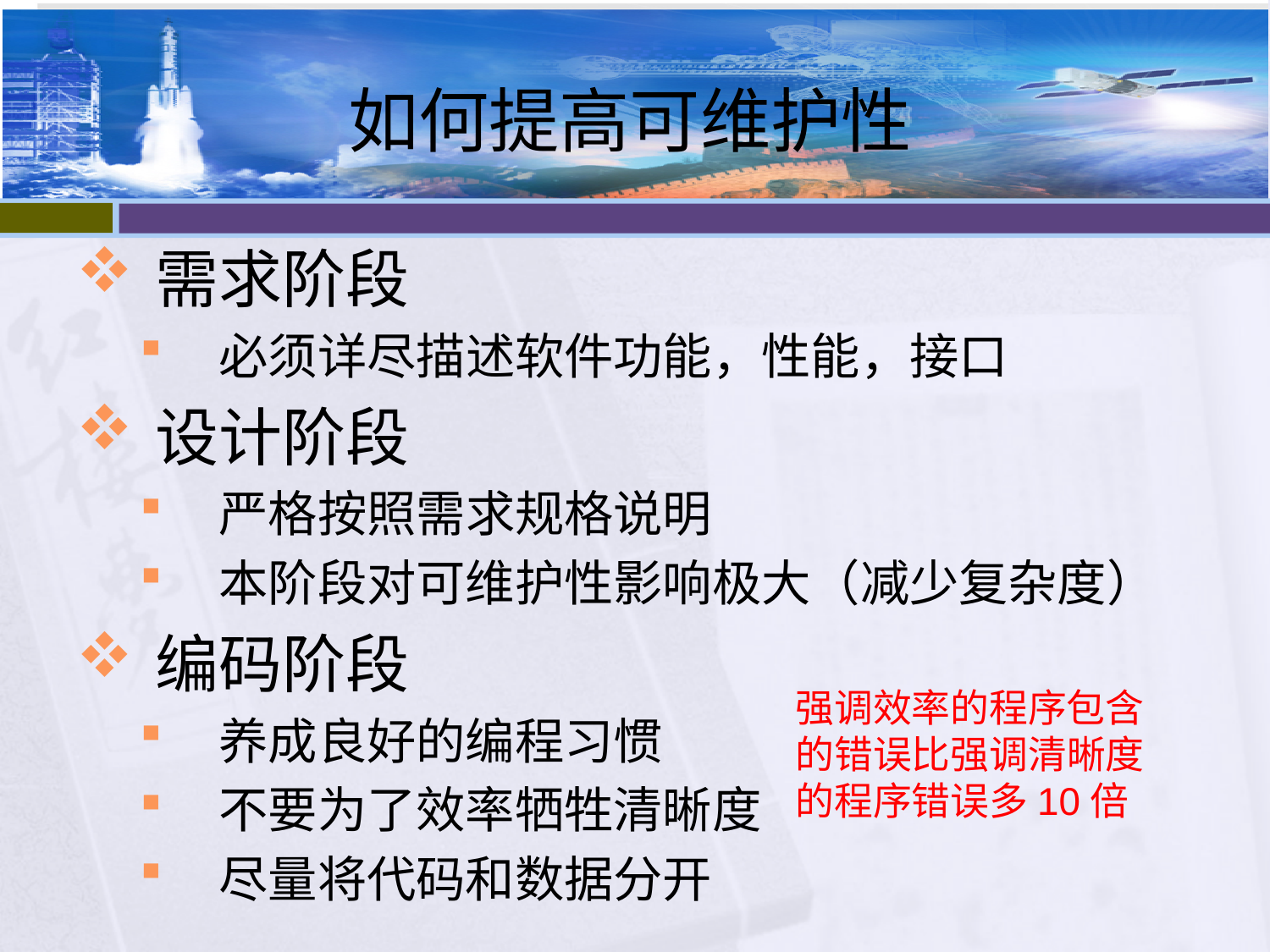

# 如何提高可维护性

需求阶段
必须详尽描述软件功能，性能，接口
设计阶段
严格按照需求规格说明
本阶段对可维护性影响极大（减少复杂度）
编码阶段
养成良好的编程习惯
不要为了效率牺牲清晰度
尽量将代码和数据分开

强调效率的程序包含的错误比强调清晰度的程序错误多10倍